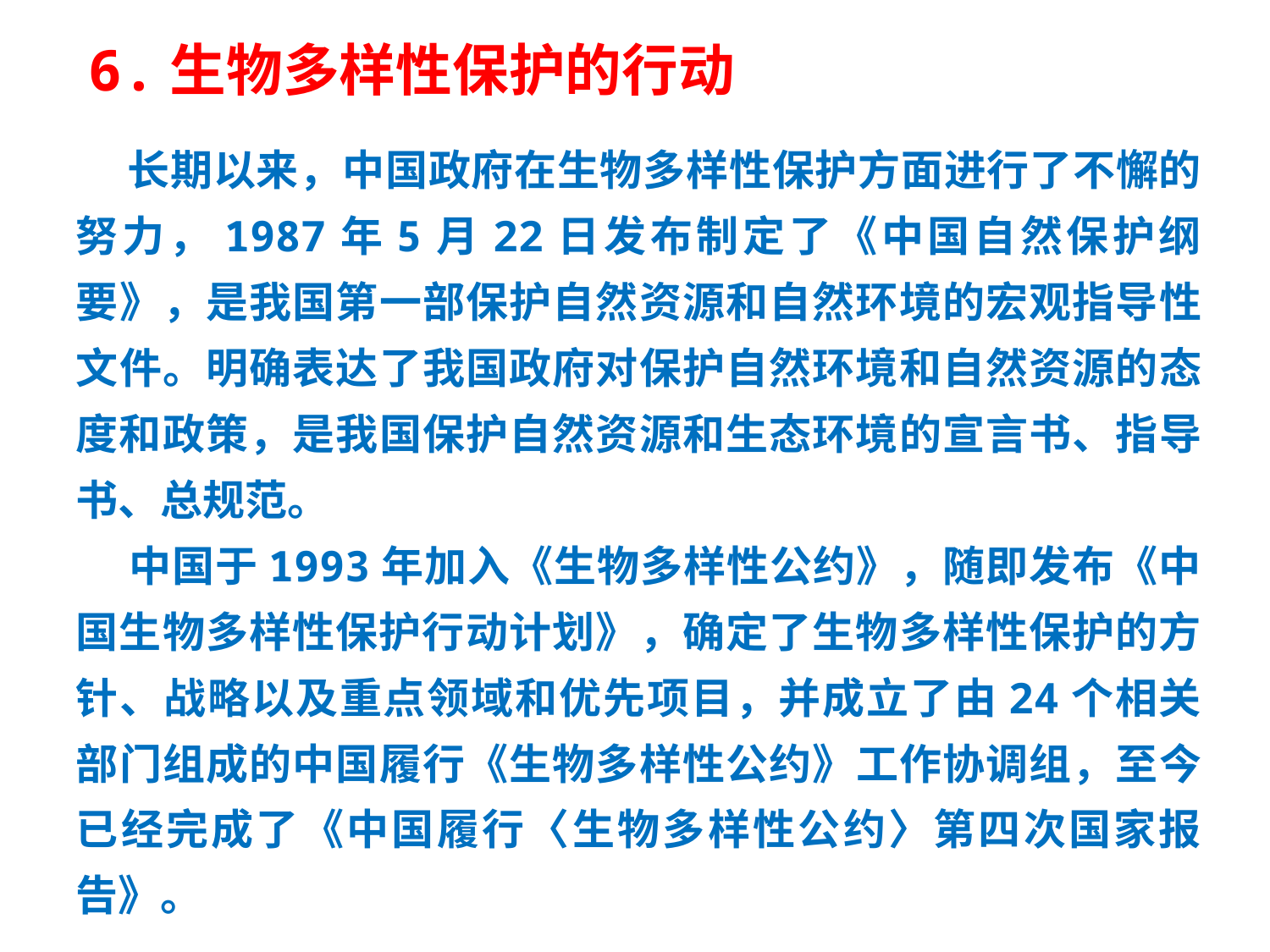

6.生物多样性保护的行动
    长期以来，中国政府在生物多样性保护方面进行了不懈的努力，1987年5月22日发布制定了《中国自然保护纲要》，是我国第一部保护自然资源和自然环境的宏观指导性文件。明确表达了我国政府对保护自然环境和自然资源的态度和政策，是我国保护自然资源和生态环境的宣言书、指导书、总规范。
    中国于1993年加入《生物多样性公约》，随即发布《中国生物多样性保护行动计划》，确定了生物多样性保护的方针、战略以及重点领域和优先项目，并成立了由24个相关部门组成的中国履行《生物多样性公约》工作协调组，至今已经完成了《中国履行〈生物多样性公约〉第四次国家报告》。